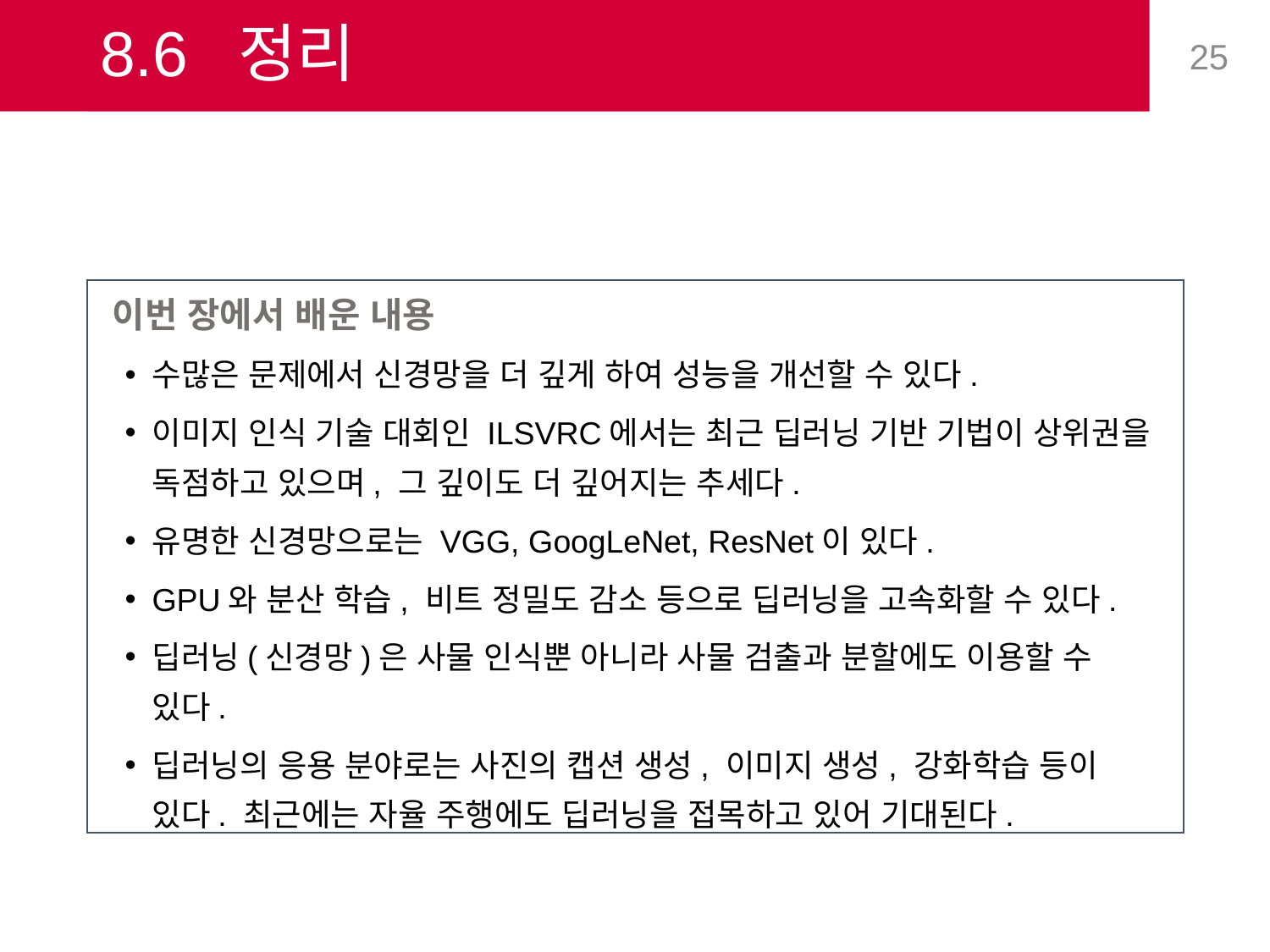

# 8.6  정리
25

이번 장에서 배운 내용
수많은 문제에서 신경망을 더 깊게 하여 성능을 개선할 수 있다.
이미지 인식 기술 대회인 ILSVRC에서는 최근 딥러닝 기반 기법이 상위권을 독점하고 있으며, 그 깊이도 더 깊어지는 추세다.
유명한 신경망으로는 VGG, GoogLeNet, ResNet이 있다.
GPU와 분산 학습, 비트 정밀도 감소 등으로 딥러닝을 고속화할 수 있다.
딥러닝(신경망)은 사물 인식뿐 아니라 사물 검출과 분할에도 이용할 수 있다.
딥러닝의 응용 분야로는 사진의 캡션 생성, 이미지 생성, 강화학습 등이 있다. 최근에는 자율 주행에도 딥러닝을 접목하고 있어 기대된다.